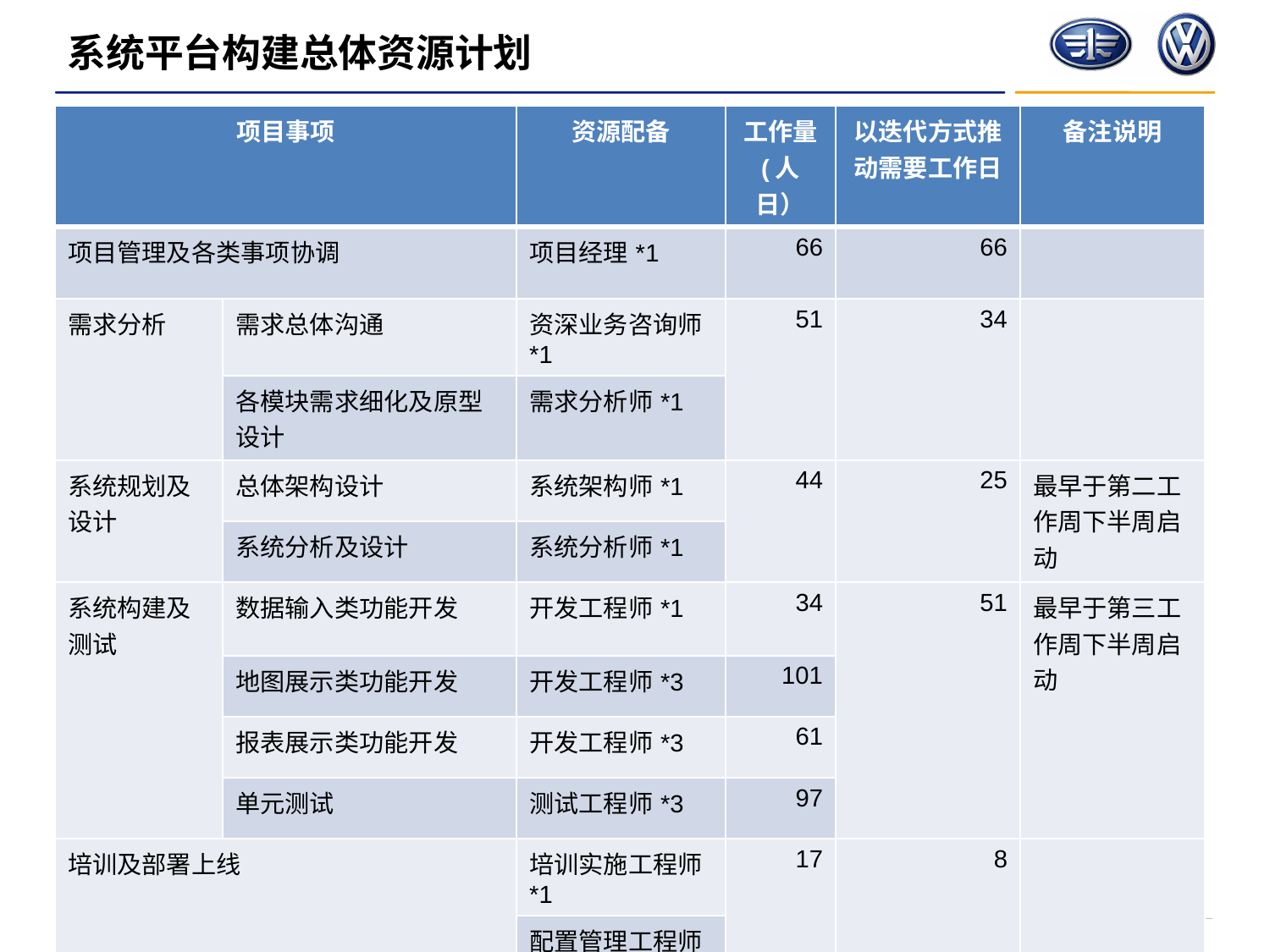

# 系统平台构建总体资源计划
| 项目事项 |  | 资源配备 | 工作量 (人日） | 以迭代方式推动需要工作日 | 备注说明 |
| --- | --- | --- | --- | --- | --- |
| 项目管理及各类事项协调 |  | 项目经理\*1 | 66 | 66 |  |
| 需求分析 | 需求总体沟通 | 资深业务咨询师\*1 | 51 | 34 |  |
|  | 各模块需求细化及原型设计 | 需求分析师\*1 |  |  |  |
| 系统规划及设计 | 总体架构设计 | 系统架构师\*1 | 44 | 25 | 最早于第二工作周下半周启动 |
|  | 系统分析及设计 | 系统分析师\*1 |  |  |  |
| 系统构建及测试 | 数据输入类功能开发 | 开发工程师\*1 | 34 | 51 | 最早于第三工作周下半周启动 |
|  | 地图展示类功能开发 | 开发工程师\*3 | 101 |  |  |
|  | 报表展示类功能开发 | 开发工程师\*3 | 61 |  |  |
|  | 单元测试 | 测试工程师\*3 | 97 |  |  |
| 培训及部署上线 |  | 培训实施工程师\*1 | 17 | 8 |  |
|  |  | 配置管理工程师\*1 |  |  |  |